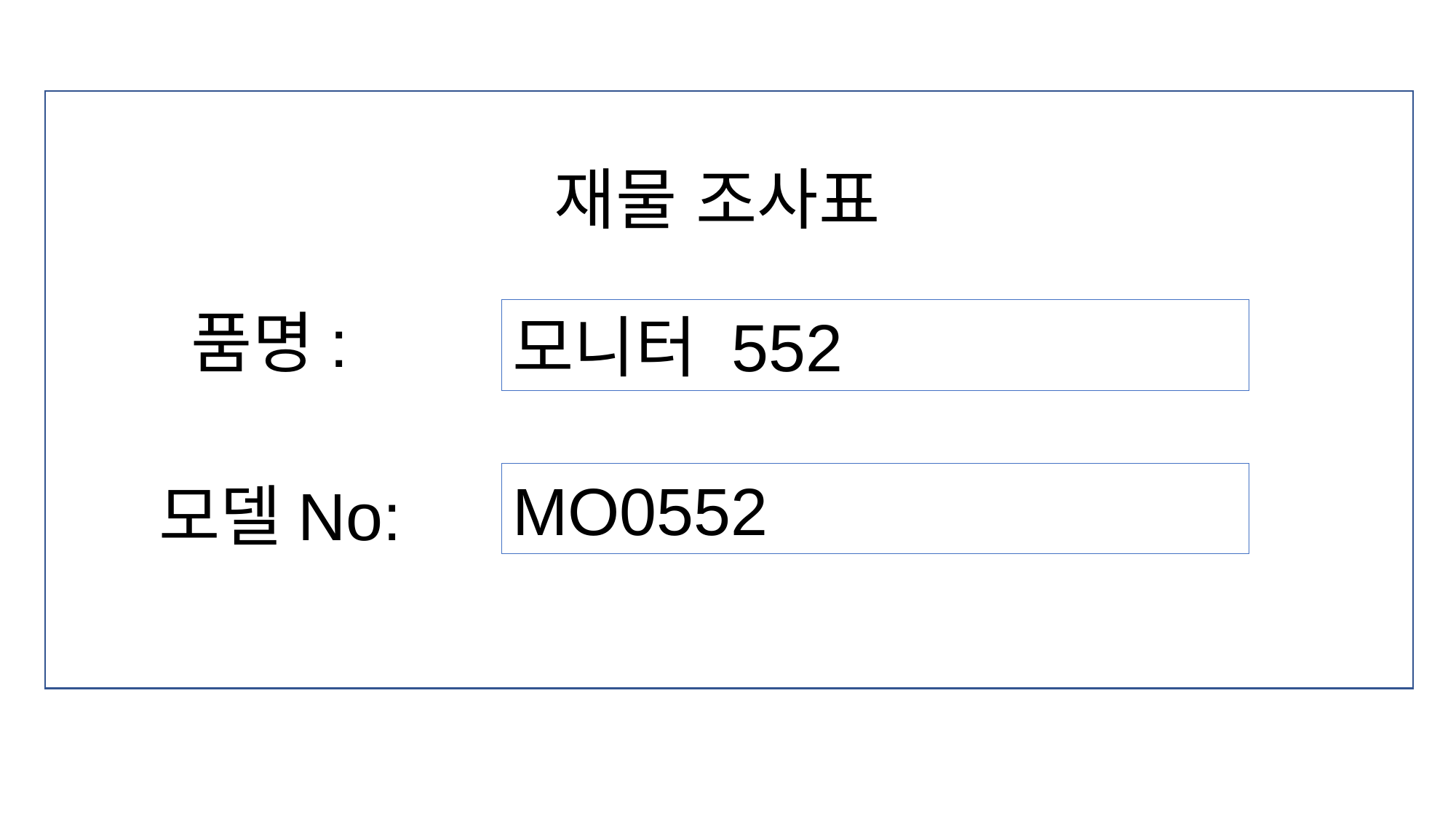

재물 조사표
품명:
모니터 552
MO0552
모델No: